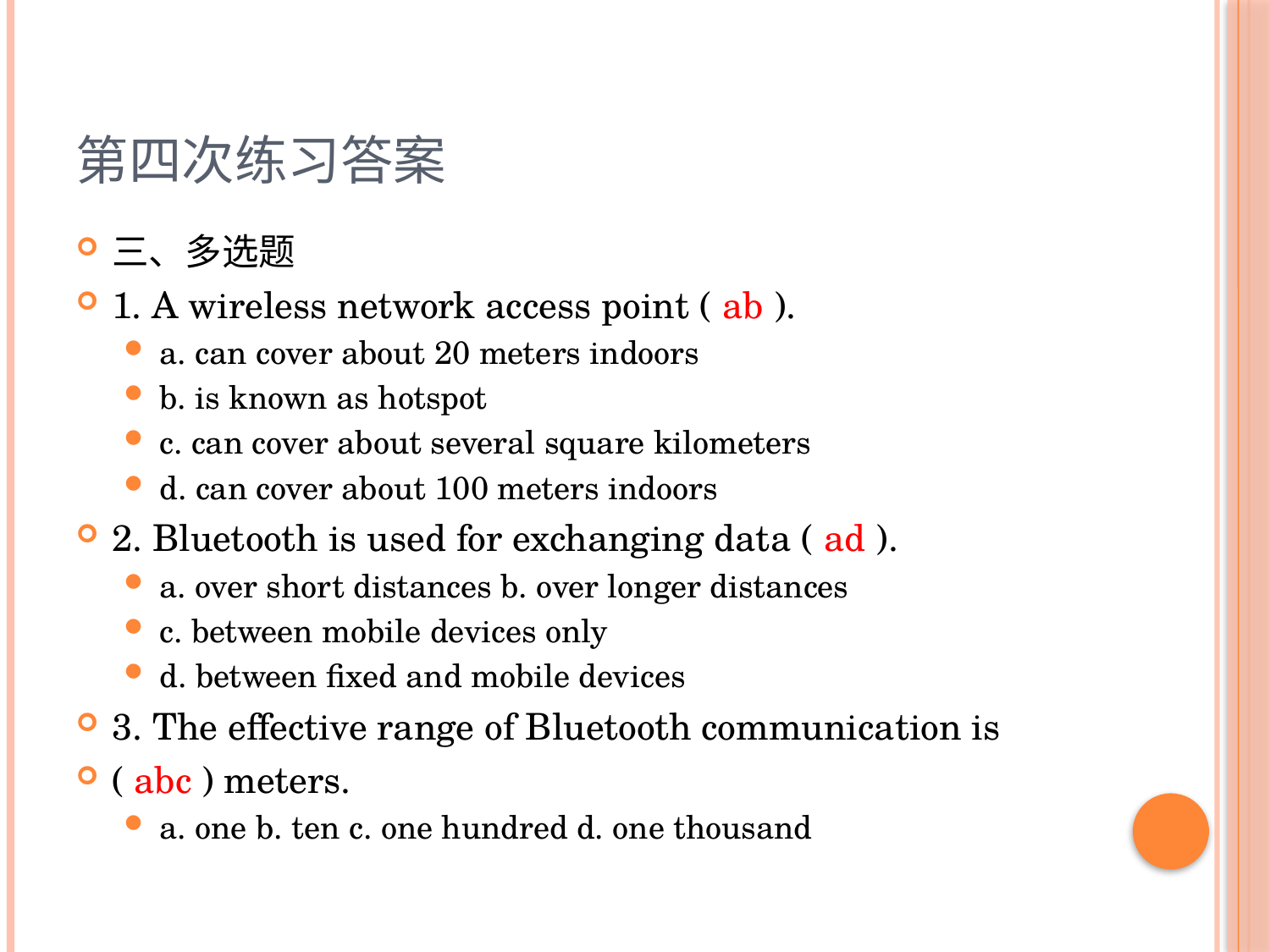

# 第四次练习答案
三、多选题
1. A wireless network access point ( ab ).
a. can cover about 20 meters indoors
b. is known as hotspot
c. can cover about several square kilometers
d. can cover about 100 meters indoors
2. Bluetooth is used for exchanging data ( ad ).
a. over short distances b. over longer distances
c. between mobile devices only
d. between fixed and mobile devices
3. The effective range of Bluetooth communication is
( abc ) meters.
a. one b. ten c. one hundred d. one thousand